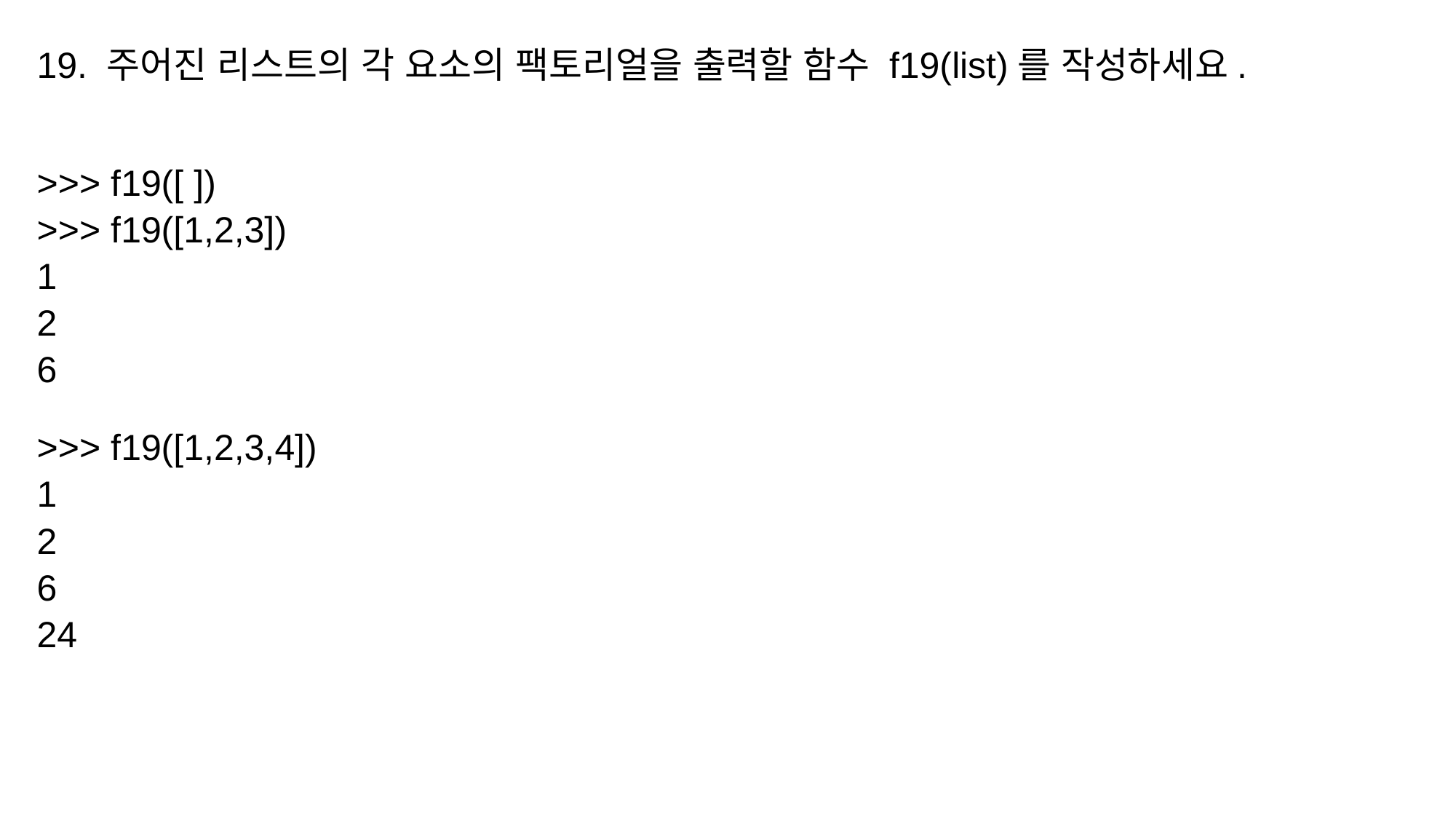

19. 주어진 리스트의 각 요소의 팩토리얼을 출력할 함수 f19(list)를 작성하세요.

>>> f19([ ])
>>> f19([1,2,3])
1
2
6

>>> f19([1,2,3,4])
1
2
6
24